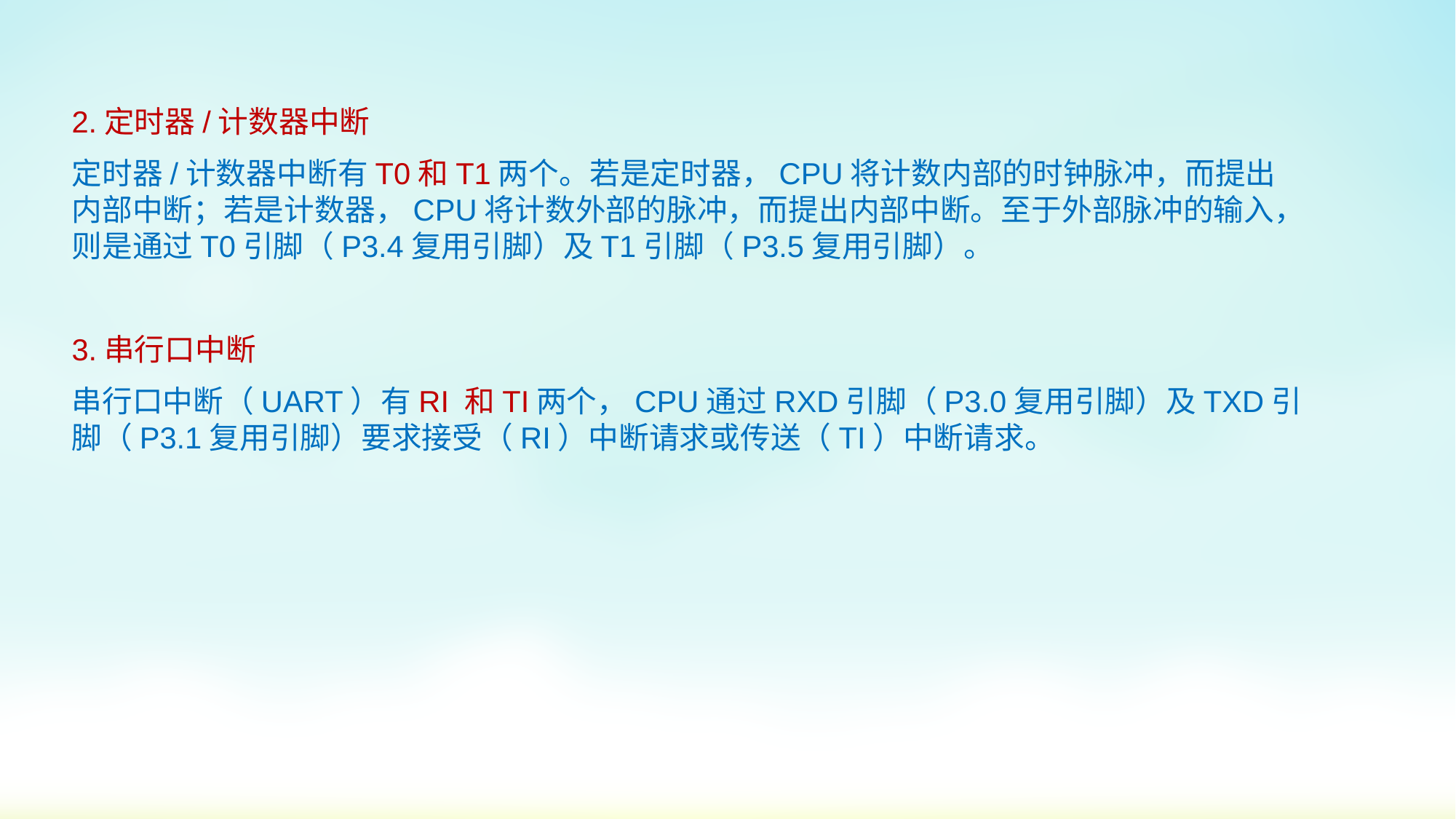

2.定时器/计数器中断
定时器/计数器中断有T0和T1两个。若是定时器，CPU将计数内部的时钟脉冲，而提出内部中断；若是计数器，CPU将计数外部的脉冲，而提出内部中断。至于外部脉冲的输入，则是通过T0引脚（P3.4复用引脚）及T1引脚（P3.5复用引脚）。

3.串行口中断
串行口中断（UART）有RI 和TI两个，CPU通过RXD引脚（P3.0复用引脚）及TXD引脚（P3.1复用引脚）要求接受（RI）中断请求或传送（TI）中断请求。